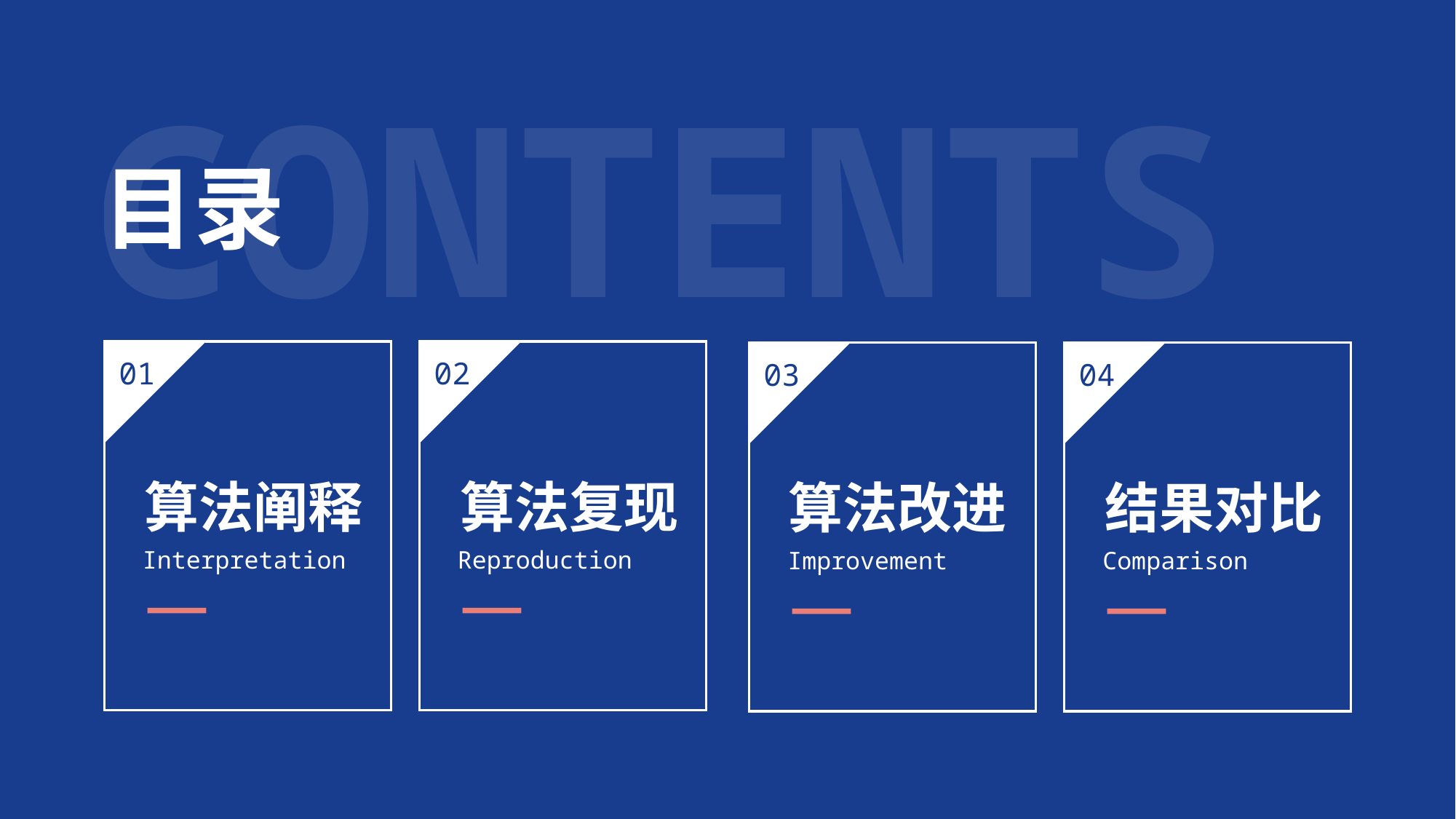

行业PPT模板http://www.1ppt.com/hangye/
CONTENTS
目录

02
01
04
03
算法复现
算法阐释
结果对比
算法改进
Reproduction
Interpretation
Comparison
Improvement